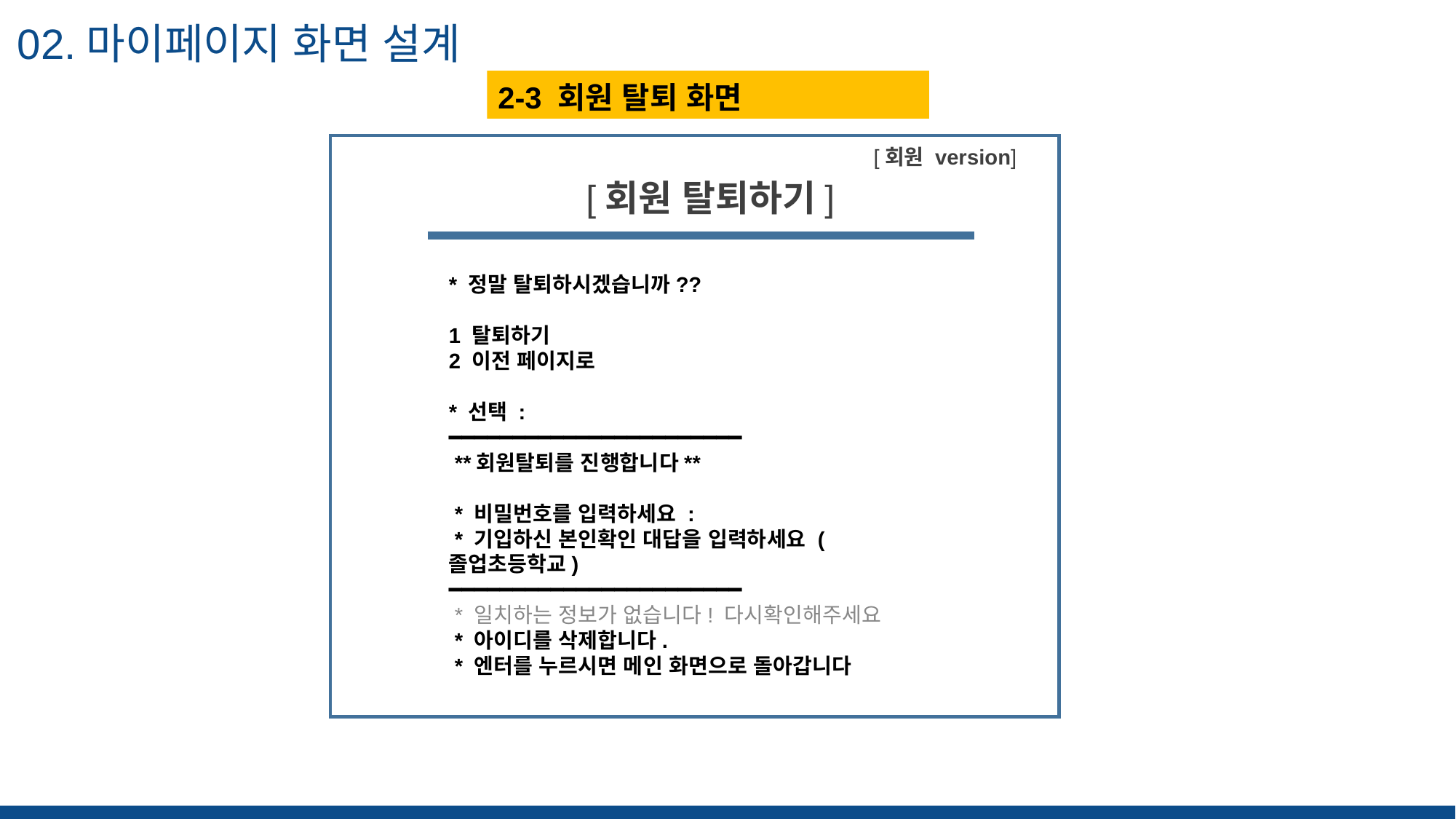

02.마이페이지 화면 설계

2-3 회원 탈퇴 화면
“ 해당 슬라이드의 핵심 을 적어주세요 ”

[회원 version]
 [회원 탈퇴하기]
* 정말 탈퇴하시겠습니까??

1 탈퇴하기
2 이전 페이지로

* 선택 :
━━━━━━━━━━━━━━━━━━━━━━━
 **회원탈퇴를 진행합니다**

 * 비밀번호를 입력하세요 :
 * 기입하신 본인확인 대답을 입력하세요 (졸업초등학교)
━━━━━━━━━━━━━━━━━━━━━━━
 * 일치하는 정보가 없습니다! 다시확인해주세요
 * 아이디를 삭제합니다.
 * 엔터를 누르시면 메인 화면으로 돌아갑니다